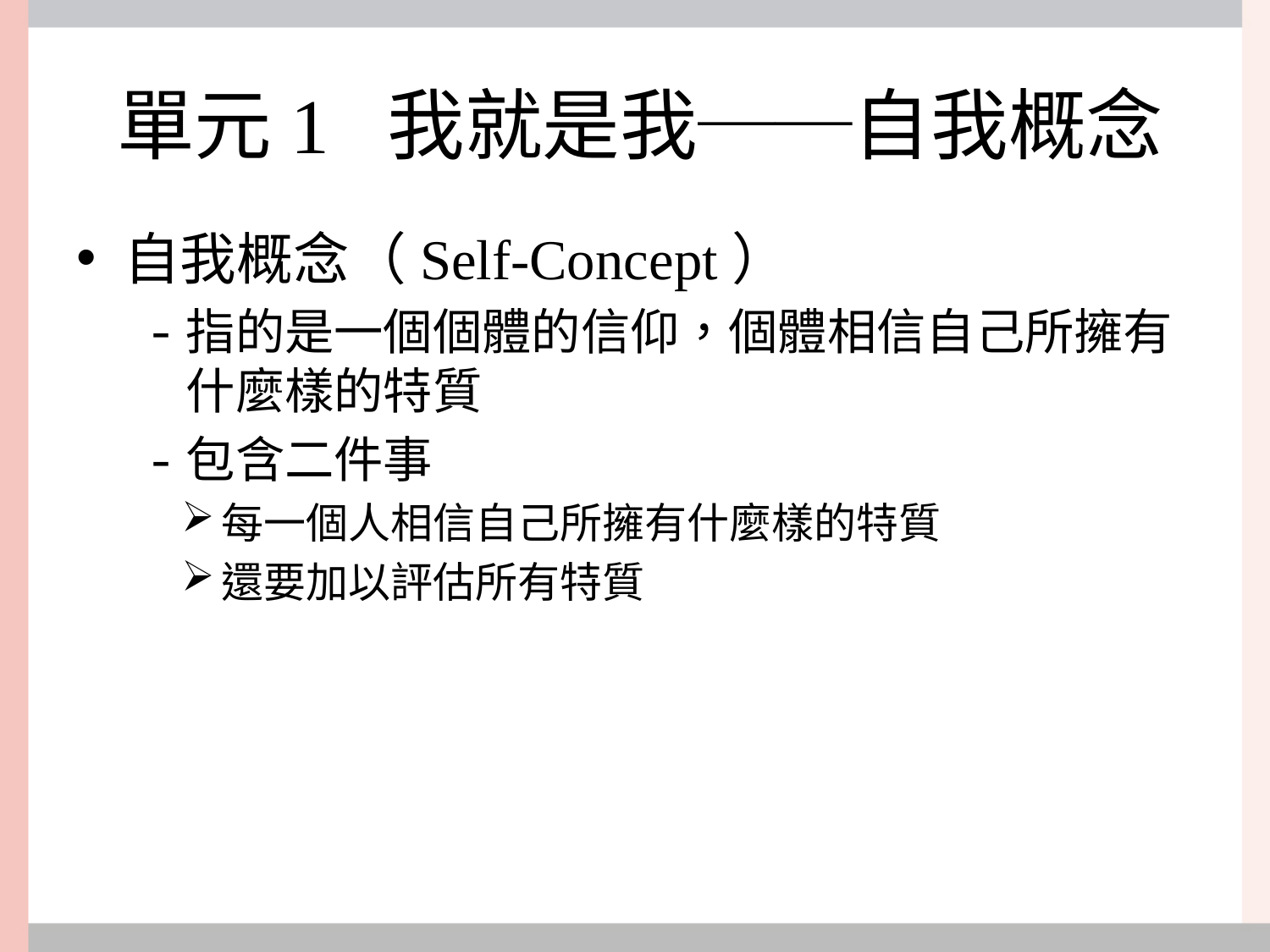

# 單元1  我就是我──自我概念
自我概念（Self-Concept）
指的是一個個體的信仰，個體相信自己所擁有什麼樣的特質
包含二件事
每一個人相信自己所擁有什麼樣的特質
還要加以評估所有特質